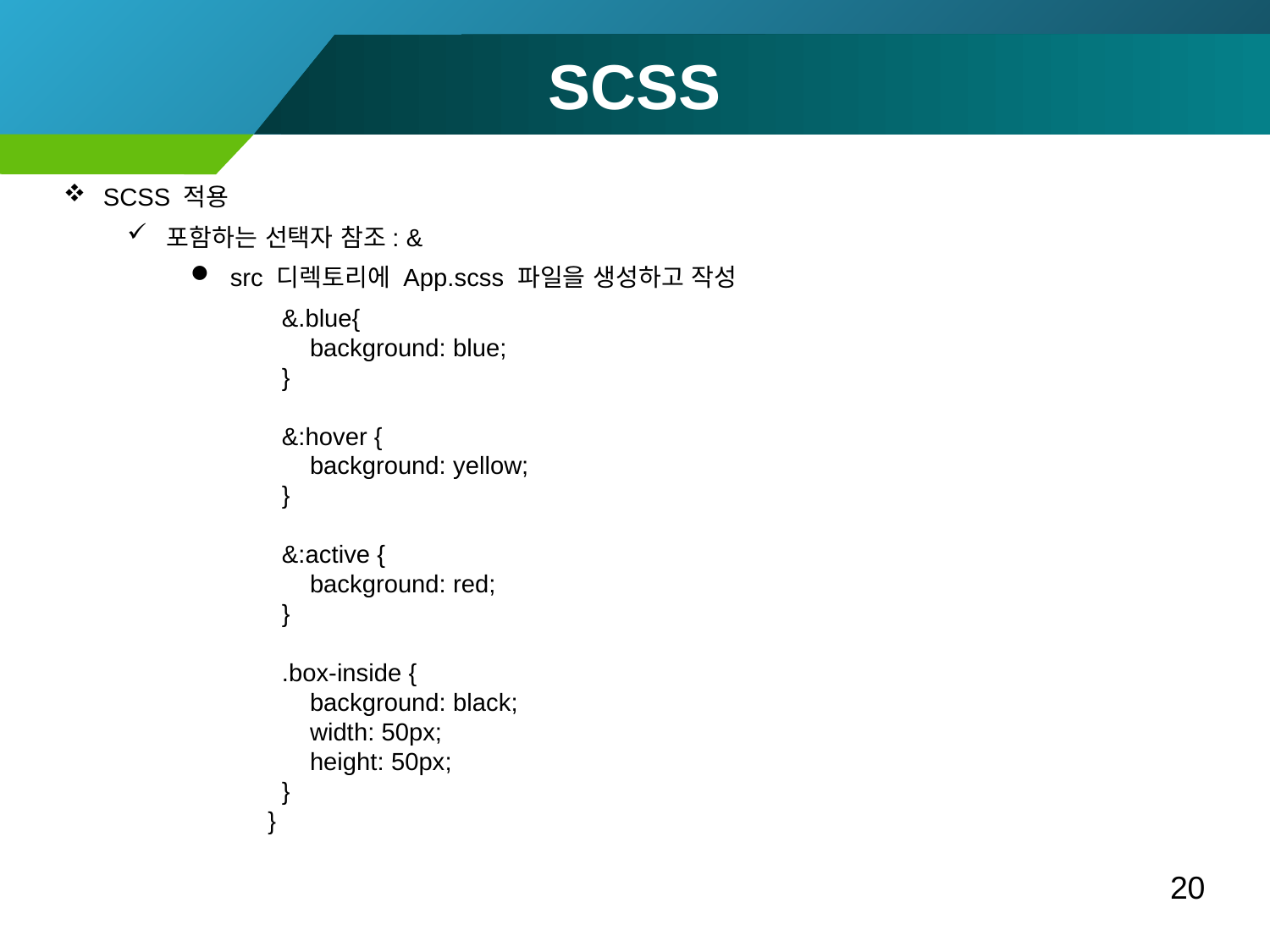

SCSS
SCSS 적용
포함하는 선택자 참조: &
src 디렉토리에 App.scss 파일을 생성하고 작성
    &.blue{
        background: blue;
    }

    &:hover {
        background: yellow;
    }

    &:active {
        background: red;
    }

    .box-inside {
        background: black;
        width: 50px;
        height: 50px;
    }
  }
20